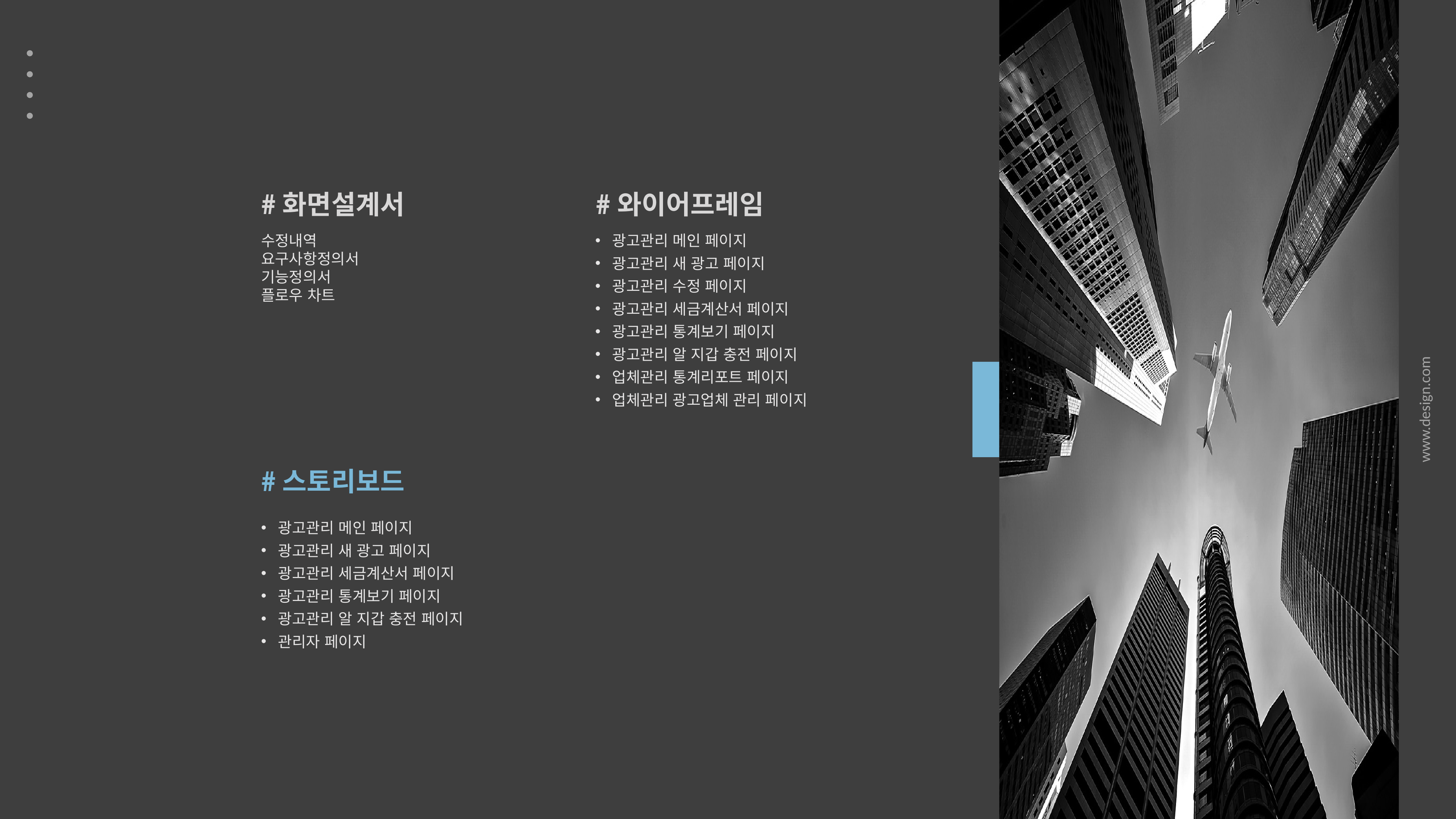

#화면설계서
#와이어프레임
수정내역
요구사항정의서
기능정의서
플로우 차트
광고관리 메인 페이지
광고관리 새 광고 페이지
광고관리 수정 페이지
광고관리 세금계산서 페이지
광고관리 통계보기 페이지
광고관리 알 지갑 충전 페이지
업체관리 통계리포트 페이지
업체관리 광고업체 관리 페이지

#스토리보드
광고관리 메인 페이지
광고관리 새 광고 페이지
광고관리 세금계산서 페이지
광고관리 통계보기 페이지
광고관리 알 지갑 충전 페이지
관리자 페이지